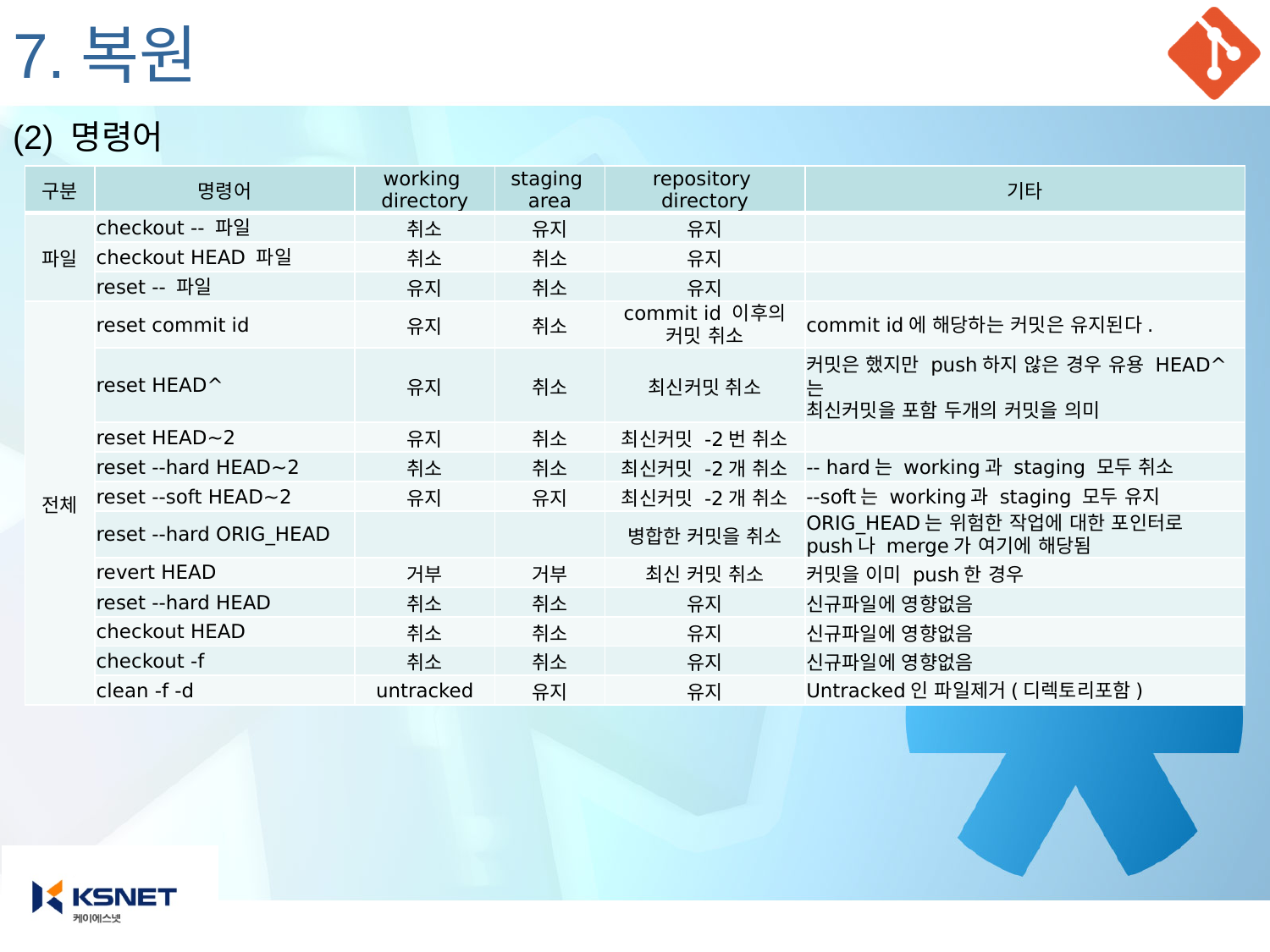

# 7.복원
(2) 명령어
| 구분 | 명령어 | working directory | staging area | repository directory | 기타 |
| --- | --- | --- | --- | --- | --- |
| 파일 | checkout -- 파일 | 취소 | 유지 | 유지 |  |
|  | checkout HEAD 파일 | 취소 | 취소 | 유지 |  |
|  | reset -- 파일 | 유지 | 취소 | 유지 |  |
| 전체 | reset commit id | 유지 | 취소 | commit id 이후의 커밋 취소 | commit id에 해당하는 커밋은 유지된다. |
|  | reset HEAD^ | 유지 | 취소 | 최신커밋 취소 | 커밋은 했지만 push하지 않은 경우 유용 HEAD^는 최신커밋을 포함 두개의 커밋을 의미 |
|  | reset HEAD~2 | 유지 | 취소 | 최신커밋 -2번 취소 |  |
|  | reset --hard HEAD~2 | 취소 | 취소 | 최신커밋 -2개 취소 | -- hard는 working과 staging 모두 취소 |
|  | reset --soft HEAD~2 | 유지 | 유지 | 최신커밋 -2개 취소 | --soft는 working과 staging 모두 유지 |
|  | reset --hard ORIG\_HEAD |  |  | 병합한 커밋을 취소 | ORIG\_HEAD는 위험한 작업에 대한 포인터로 push나 merge가 여기에 해당됨 |
|  | revert HEAD | 거부 | 거부 | 최신 커밋 취소 | 커밋을 이미 push한 경우 |
|  | reset --hard HEAD | 취소 | 취소 | 유지 | 신규파일에 영향없음 |
|  | checkout HEAD | 취소 | 취소 | 유지 | 신규파일에 영향없음 |
|  | checkout -f | 취소 | 취소 | 유지 | 신규파일에 영향없음 |
|  | clean -f -d | untracked | 유지 | 유지 | Untracked인 파일제거(디렉토리포함) |